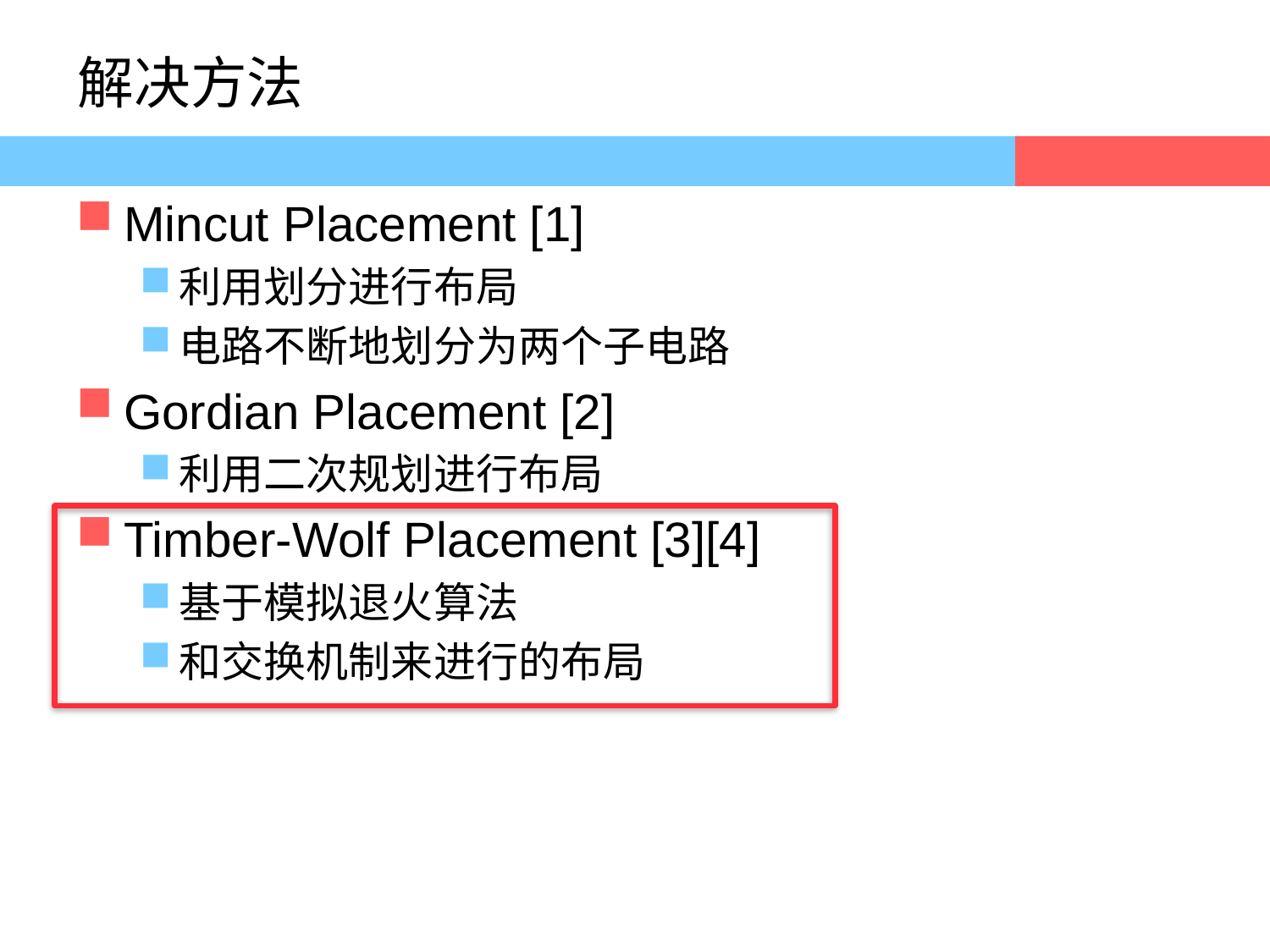

# 解决方法
Mincut Placement [1]
利用划分进行布局
电路不断地划分为两个子电路
Gordian Placement [2]
利用二次规划进行布局
Timber-Wolf Placement [3][4]
基于模拟退火算法
和交换机制来进行的布局